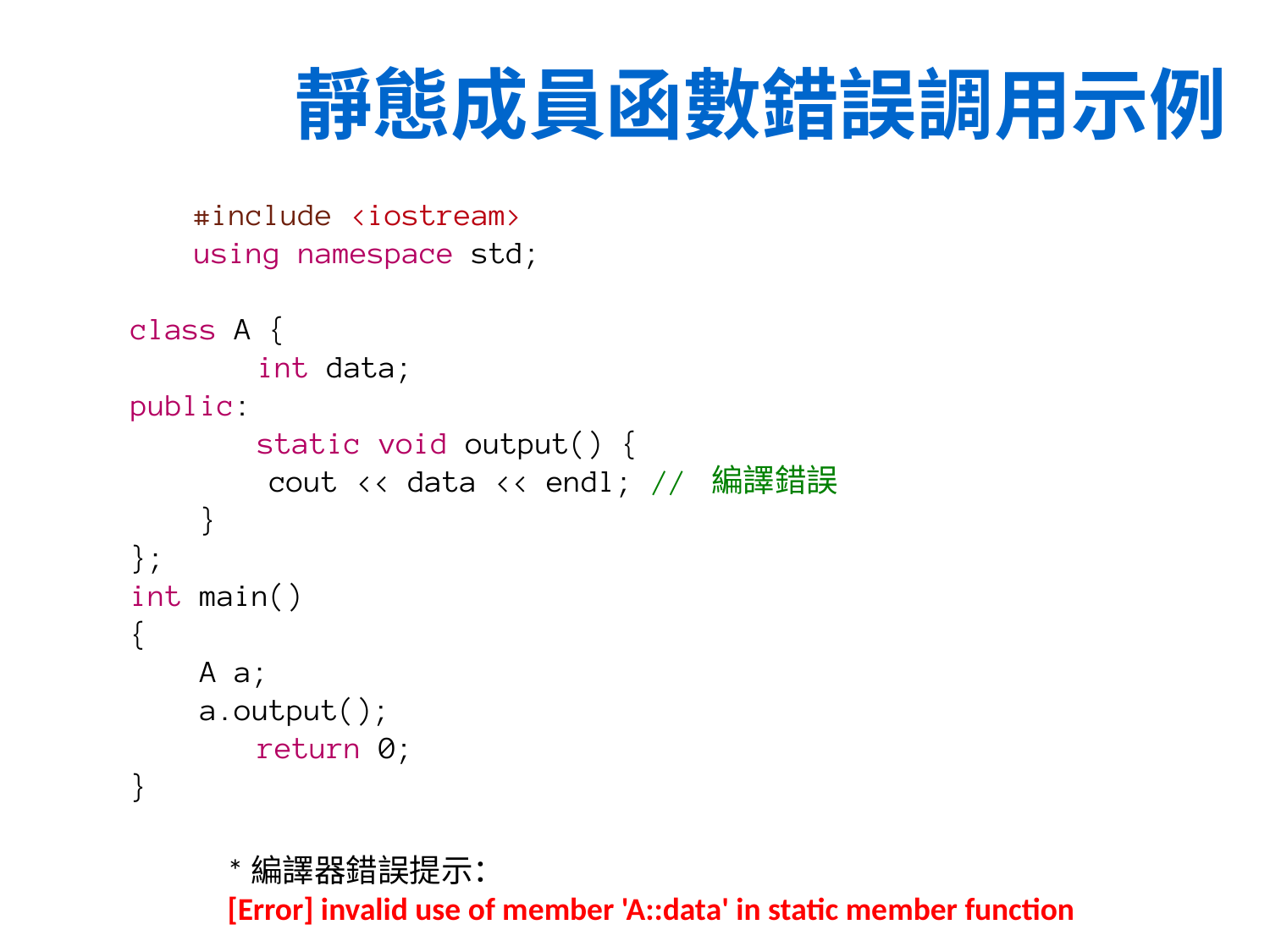

# 靜態成員函數錯誤調用示例
	#include <iostream>
	using namespace std;

class A {
	int data;
public:
	static void output() {
        cout << data << endl; // 編譯錯誤
    }
};
int main()
{
    A a;
    a.output();
 	return 0;
}
*編譯器錯誤提示：
[Error] invalid use of member 'A::data' in static member function